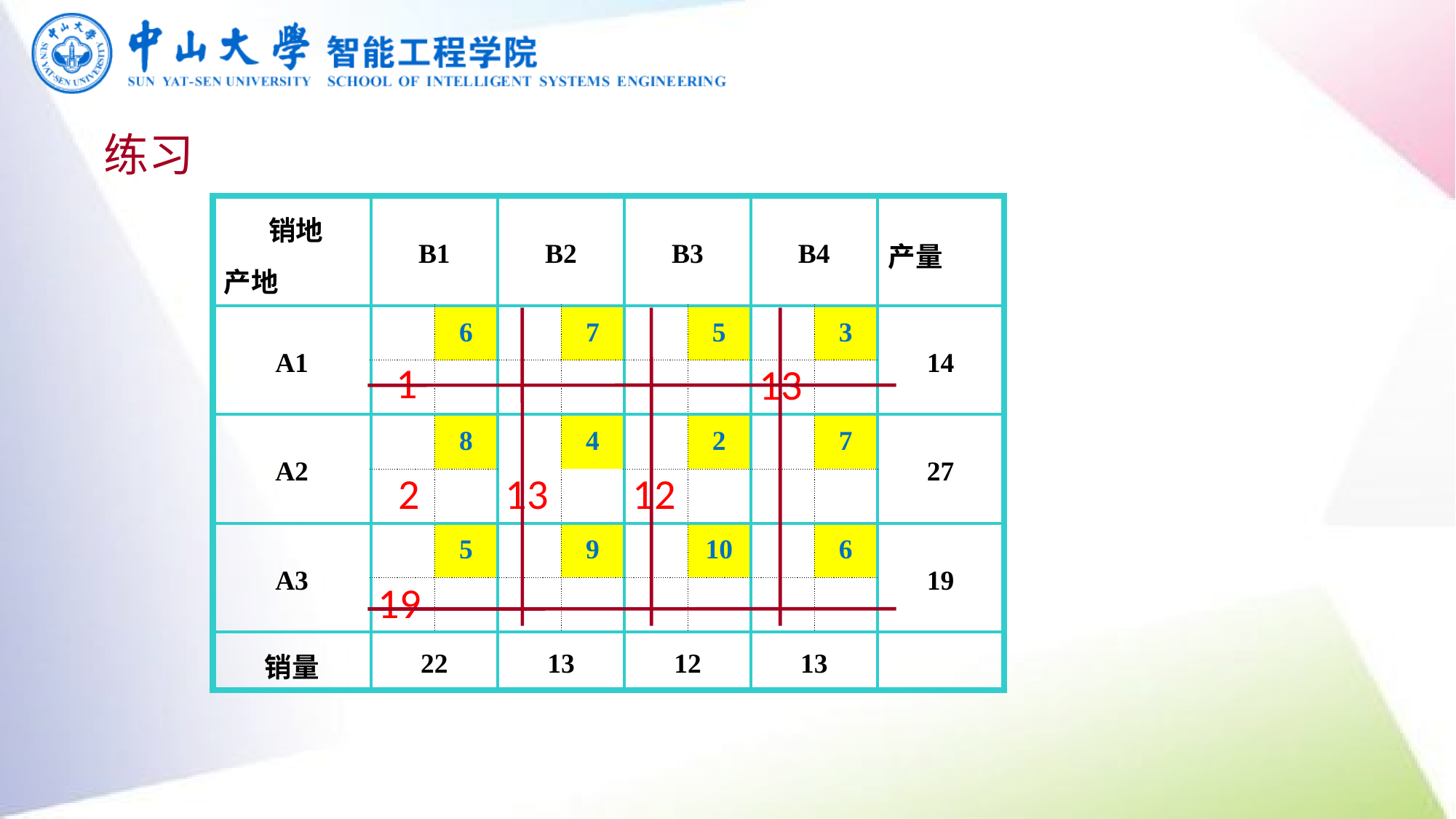

练习
| 销地 产地 | B1 |  | B2 |  | B3 |  | B4 |  | 产量 |
| --- | --- | --- | --- | --- | --- | --- | --- | --- | --- |
| A1 |  | 6 |  | 7 |  | 5 |  | 3 | 14 |
|  |  |  |  |  |  |  |  |  |  |
| A2 |  | 8 |  | 4 |  | 2 |  | 7 | 27 |
|  |  |  |  |  |  |  |  |  |  |
| A3 |  | 5 |  | 9 |  | 10 |  | 6 | 19 |
|  |  |  |  |  |  |  |  |  |  |
| 销量 | 22 |  | 13 |  | 12 |  | 13 |  |  |

1
13

2
13
12
19